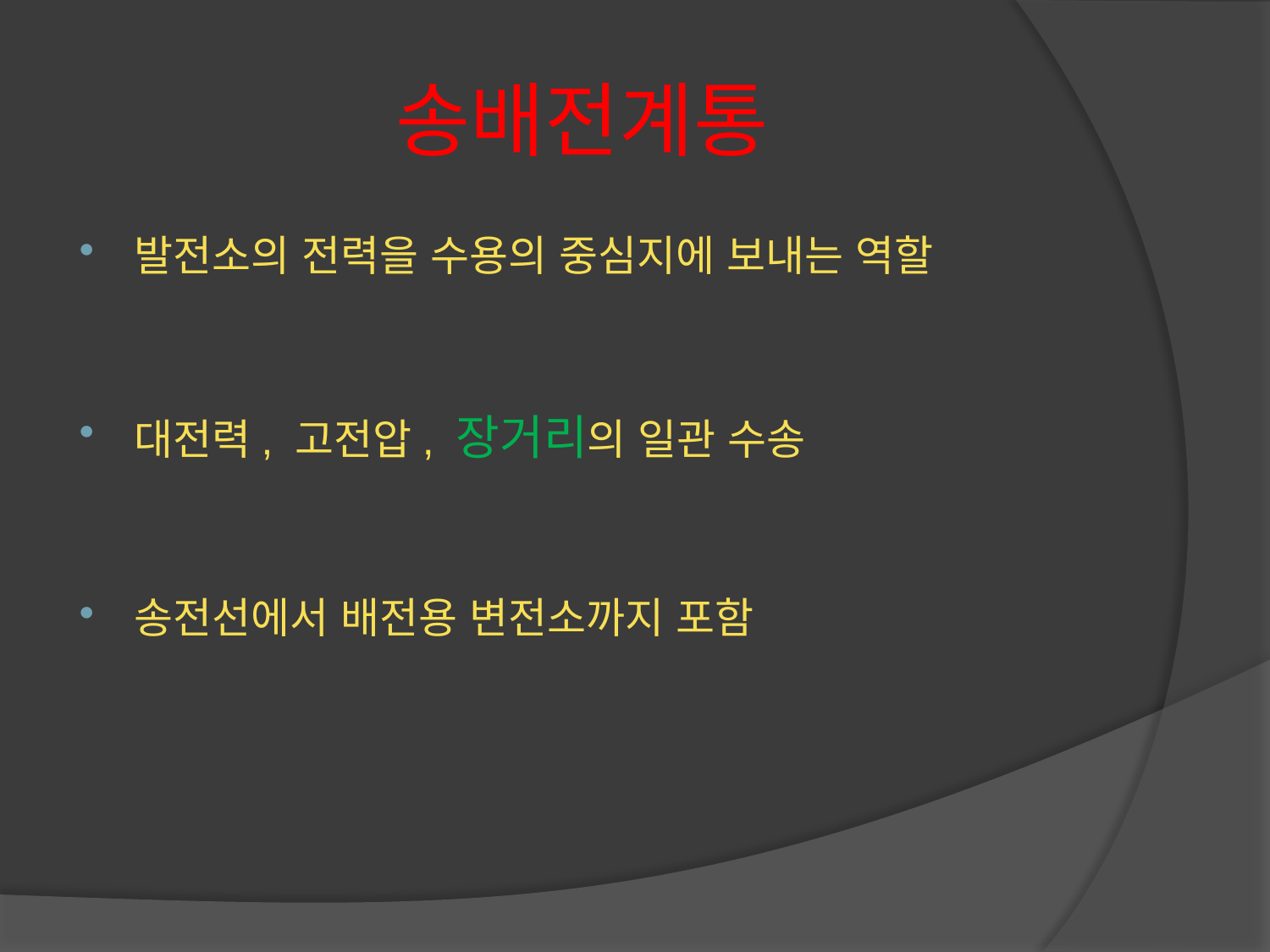

# 송배전계통
발전소의 전력을 수용의 중심지에 보내는 역할

대전력, 고전압, 장거리의 일관 수송

송전선에서 배전용 변전소까지 포함